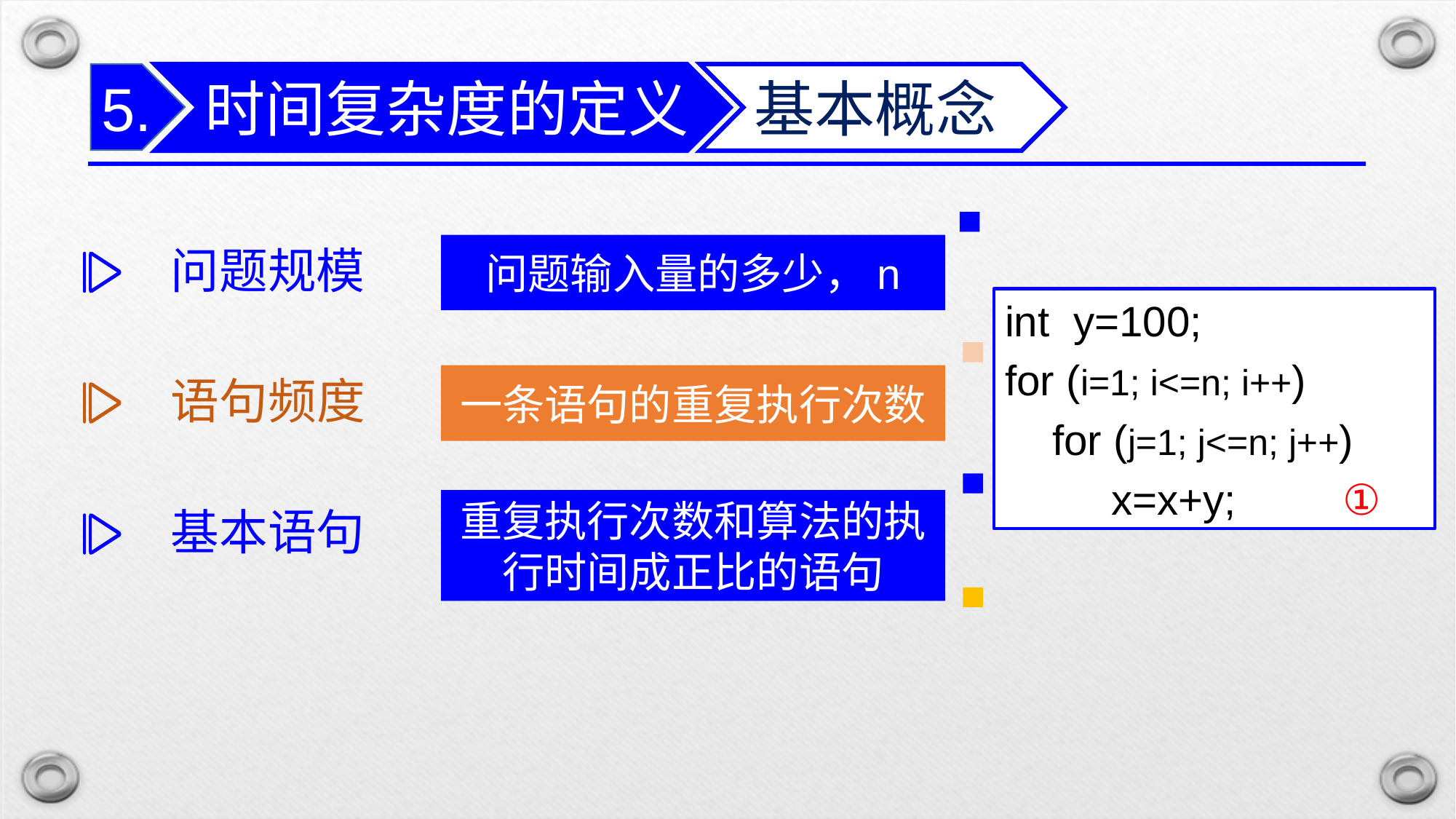

时间复杂度的定义

5.
基本概念

问题规模
问题输入量的多少，n

int  y=100;
for (i=1; i<=n; i++)
    for (j=1; j<=n; j++)
         x=x+y;         ①

语句频度
一条语句的重复执行次数

重复执行次数和算法的执行时间成正比的语句
基本语句